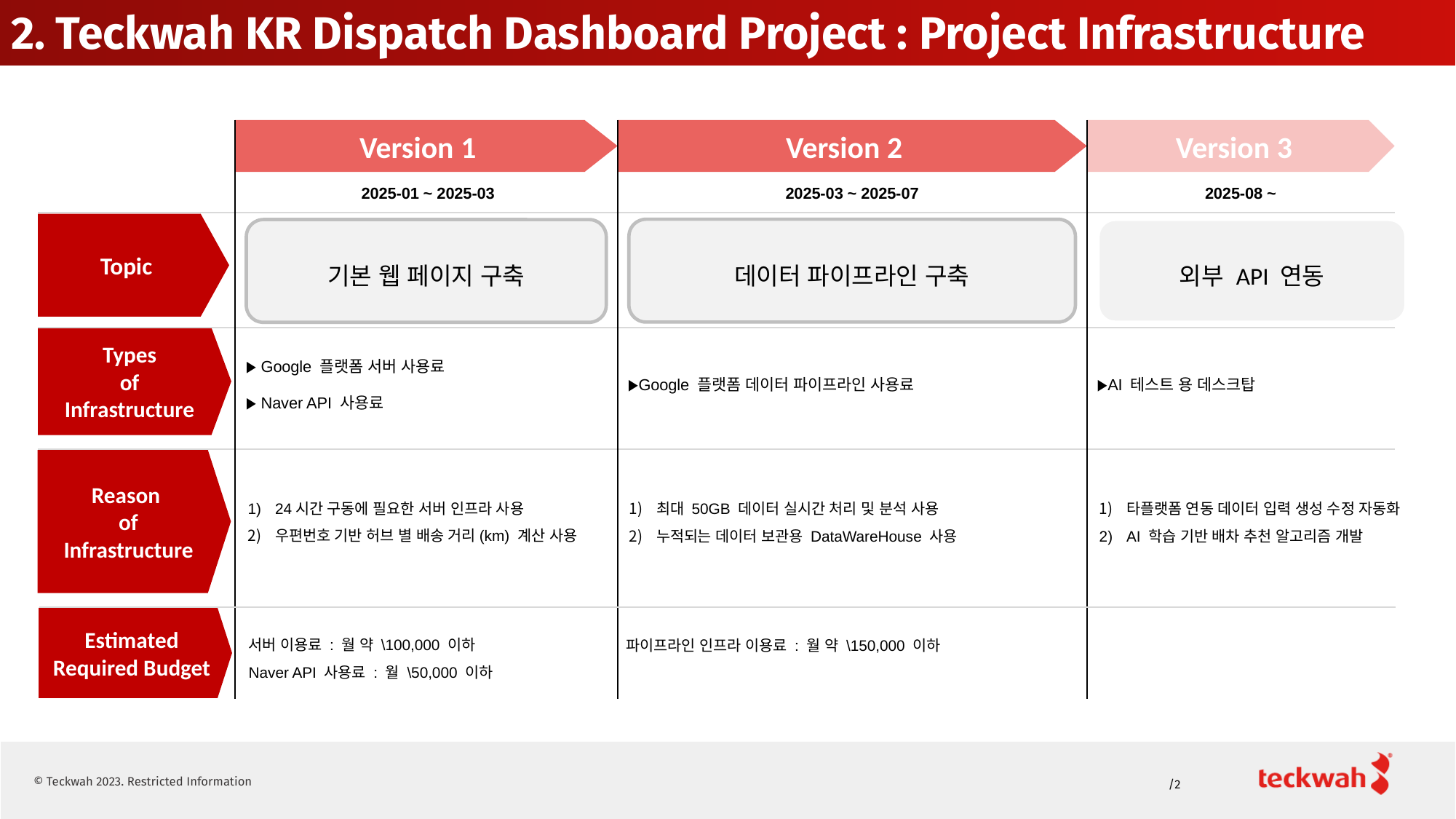

# 2. Teckwah KR Dispatch Dashboard Project : Project Infrastructure

Version 1
Version 2
Version 3
2025-01 ~ 2025-03
2025-03 ~ 2025-07
2025-08 ~
Topic
데이터 파이프라인 구축
외부 API 연동
기본 웹 페이지 구축
Types
of
Infrastructure
▶ Google 플랫폼 서버 사용료

▶ Naver API 사용료
▶AI 테스트 용 데스크탑
▶Google 플랫폼 데이터 파이프라인 사용료
Reason
of
Infrastructure
24시간 구동에 필요한 서버 인프라 사용
우편번호 기반 허브 별 배송 거리(km) 계산 사용
최대 50GB 데이터 실시간 처리 및 분석 사용
누적되는 데이터 보관용 DataWareHouse 사용
타플랫폼 연동 데이터 입력 생성 수정 자동화
AI 학습 기반 배차 추천 알고리즘 개발
Estimated
Required Budget
서버 이용료 : 월 약 \100,000 이하
Naver API 사용료 : 월 \50,000 이하
파이프라인 인프라 이용료 : 월 약 \150,000 이하
© Teckwah 2023. Restricted Information

/2